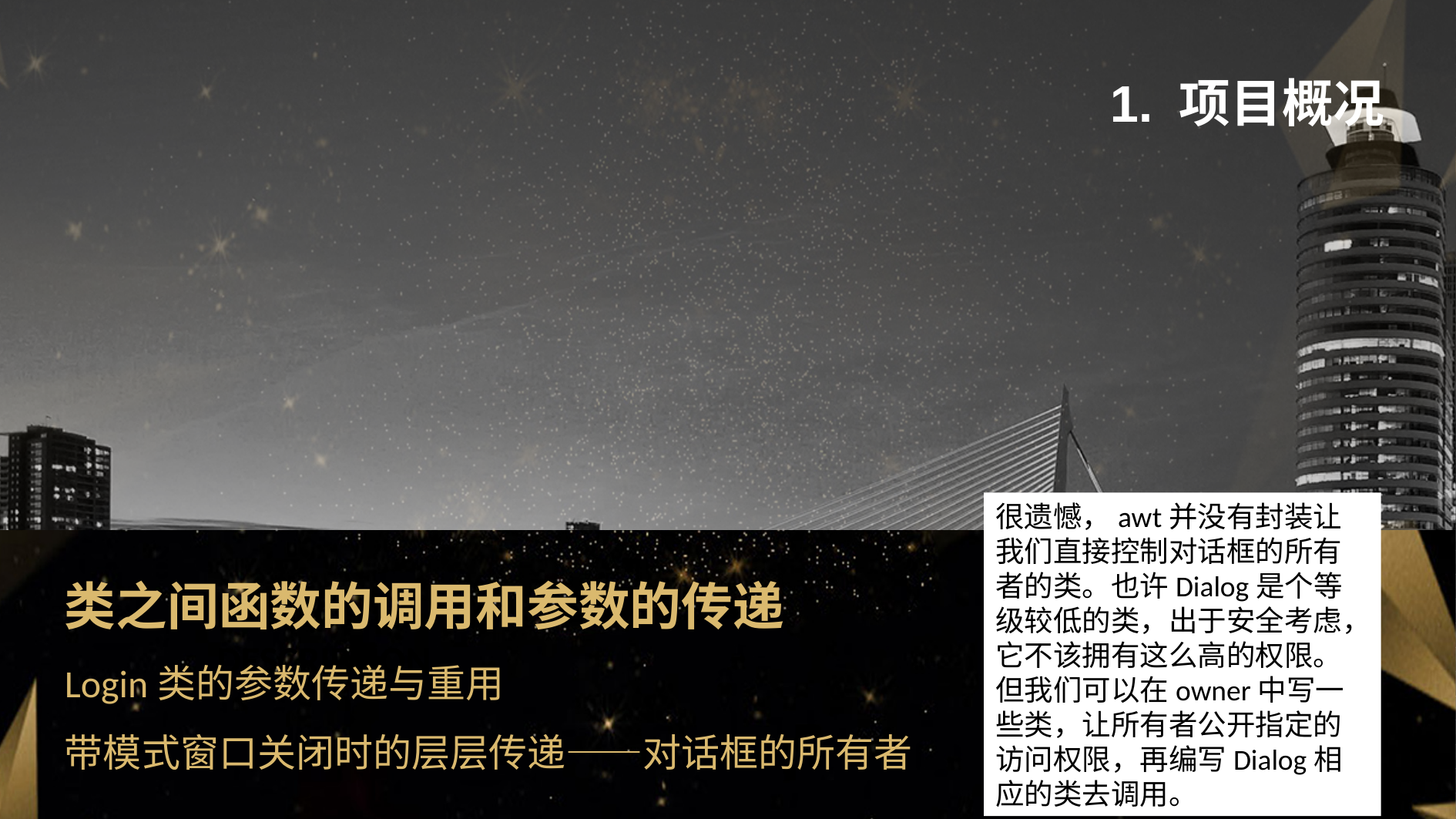

1. 项目概况
很遗憾，awt并没有封装让我们直接控制对话框的所有者的类。也许Dialog是个等级较低的类，出于安全考虑，它不该拥有这么高的权限。但我们可以在owner中写一些类，让所有者公开指定的访问权限，再编写Dialog相应的类去调用。
类之间函数的调用和参数的传递
Login类的参数传递与重用
带模式窗口关闭时的层层传递——对话框的所有者
PROJECT
DESCRIPTION